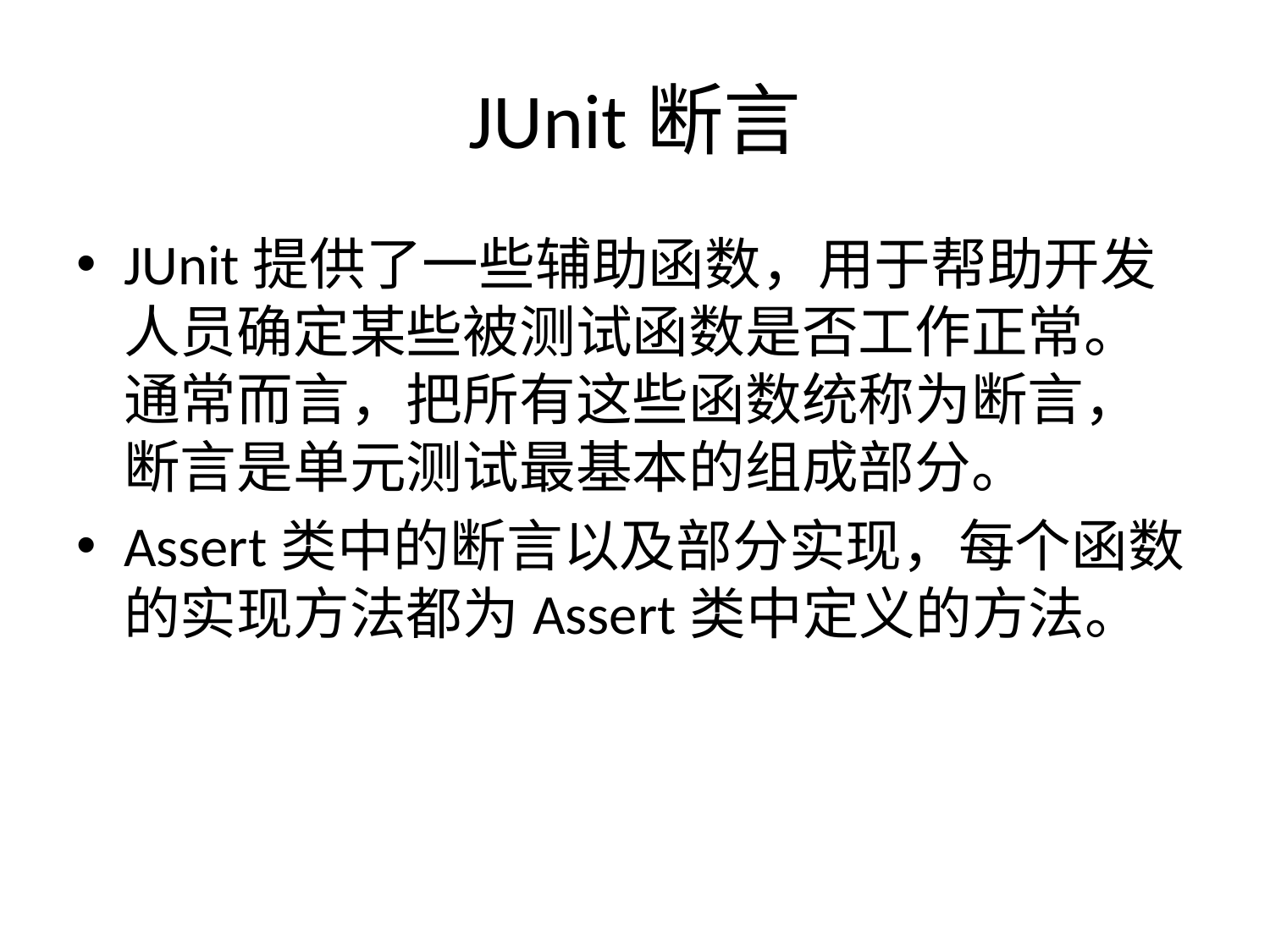

# JUnit断言
JUnit提供了一些辅助函数，用于帮助开发人员确定某些被测试函数是否工作正常。通常而言，把所有这些函数统称为断言，断言是单元测试最基本的组成部分。
Assert类中的断言以及部分实现，每个函数的实现方法都为Assert类中定义的方法。